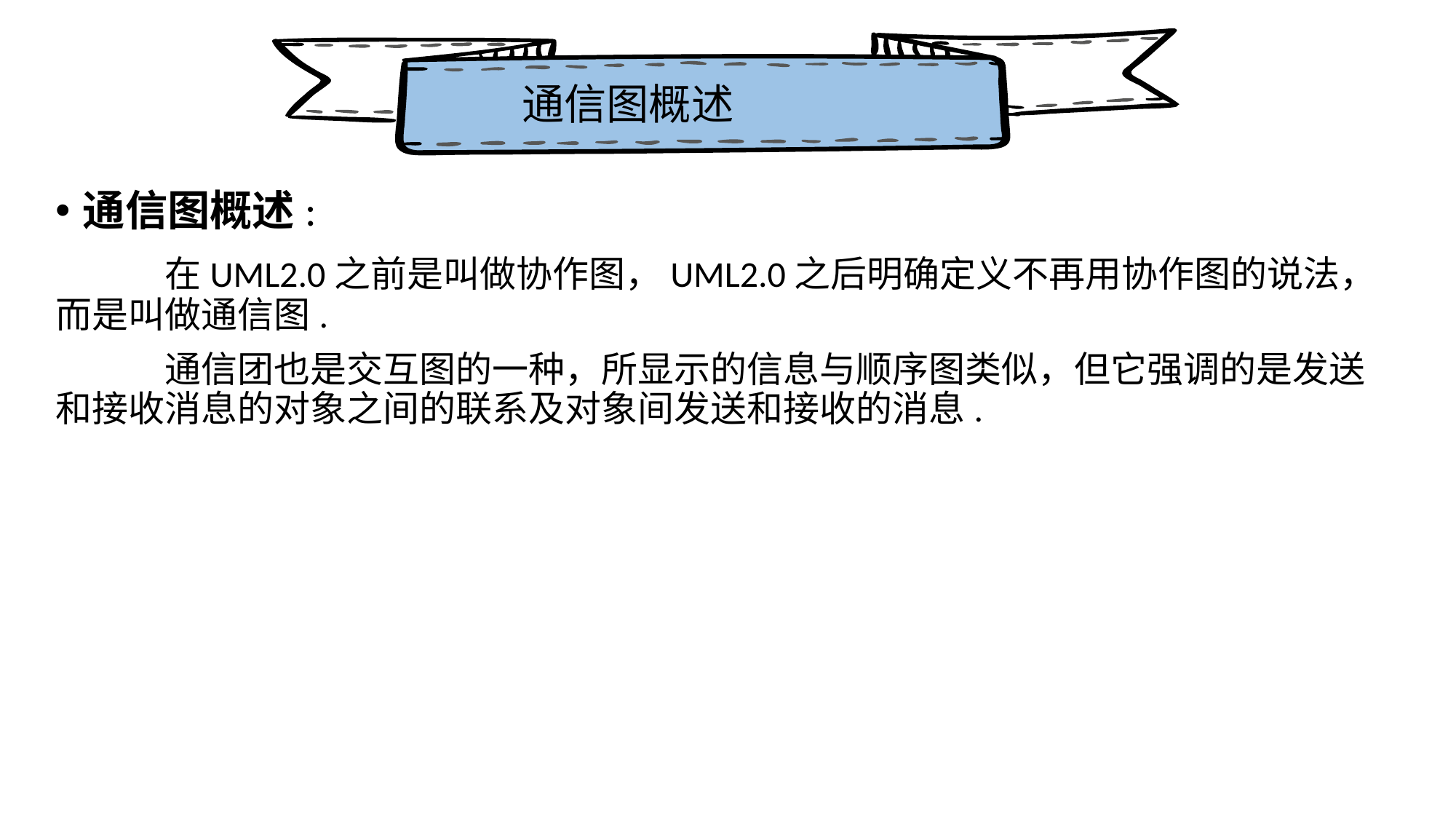

通信图概述
通信图概述:
	在UML2.0之前是叫做协作图，UML2.0之后明确定义不再用协作图的说法，而是叫做通信图.
	通信团也是交互图的一种，所显示的信息与顺序图类似，但它强调的是发送和接收消息的对象之间的联系及对象间发送和接收的消息.